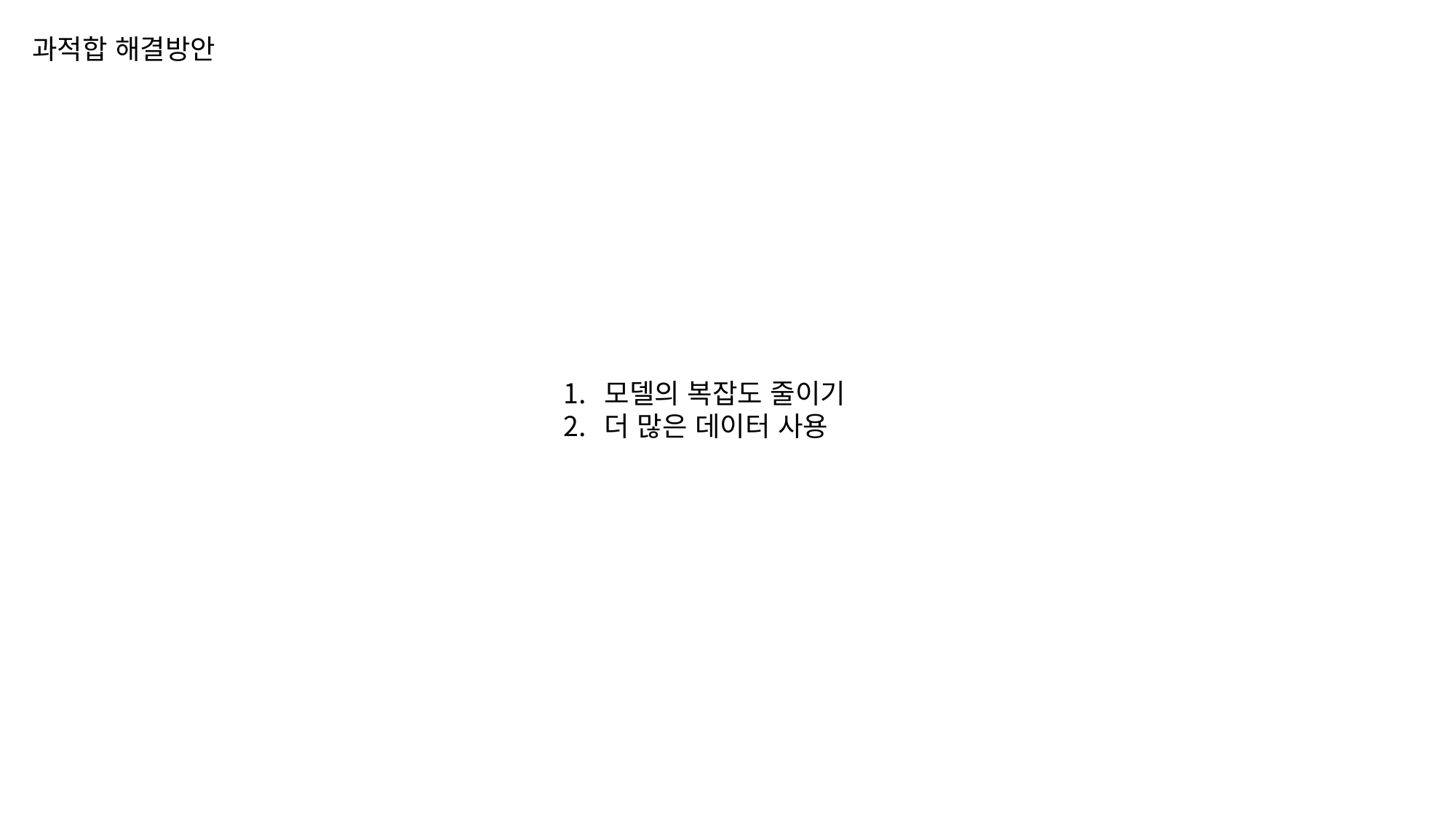

과적합 해결방안
모델의 복잡도 줄이기
더 많은 데이터 사용